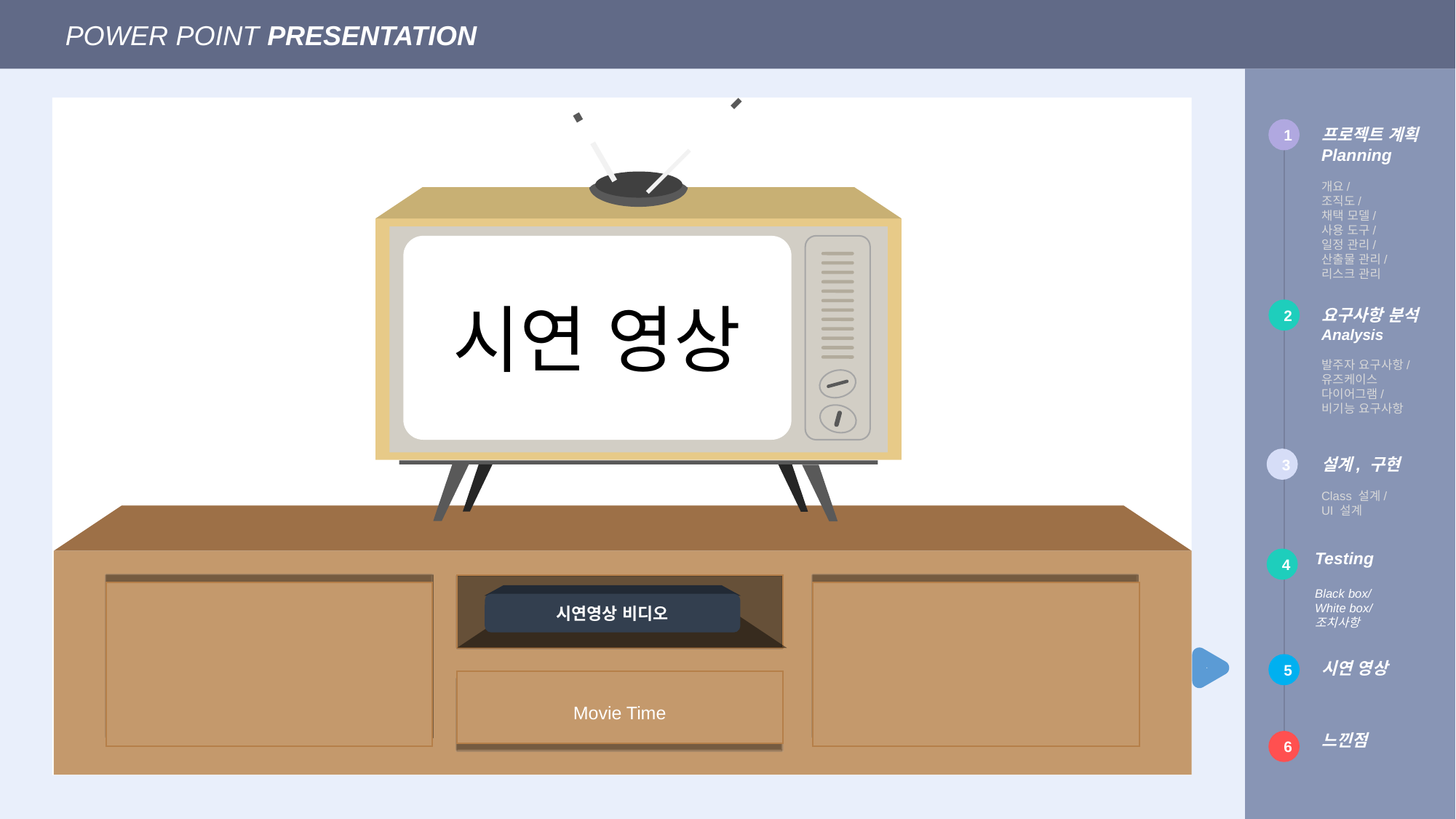

POWER POINT PRESENTATION

시연 영상

1
프로젝트 계획
Planning

개요/
조직도/
채택 모델/
사용 도구/
일정 관리/
산출물 관리/
리스크 관리

2
요구사항 분석Analysis

발주자 요구사항/
유즈케이스
다이어그램/
비기능 요구사항
3
설계, 구현

Class 설계/
UI 설계

시연영상 비디오

Movie Time
Testing

Black box/
White box/
조치사항
4
시연 영상
5
느낀점
6